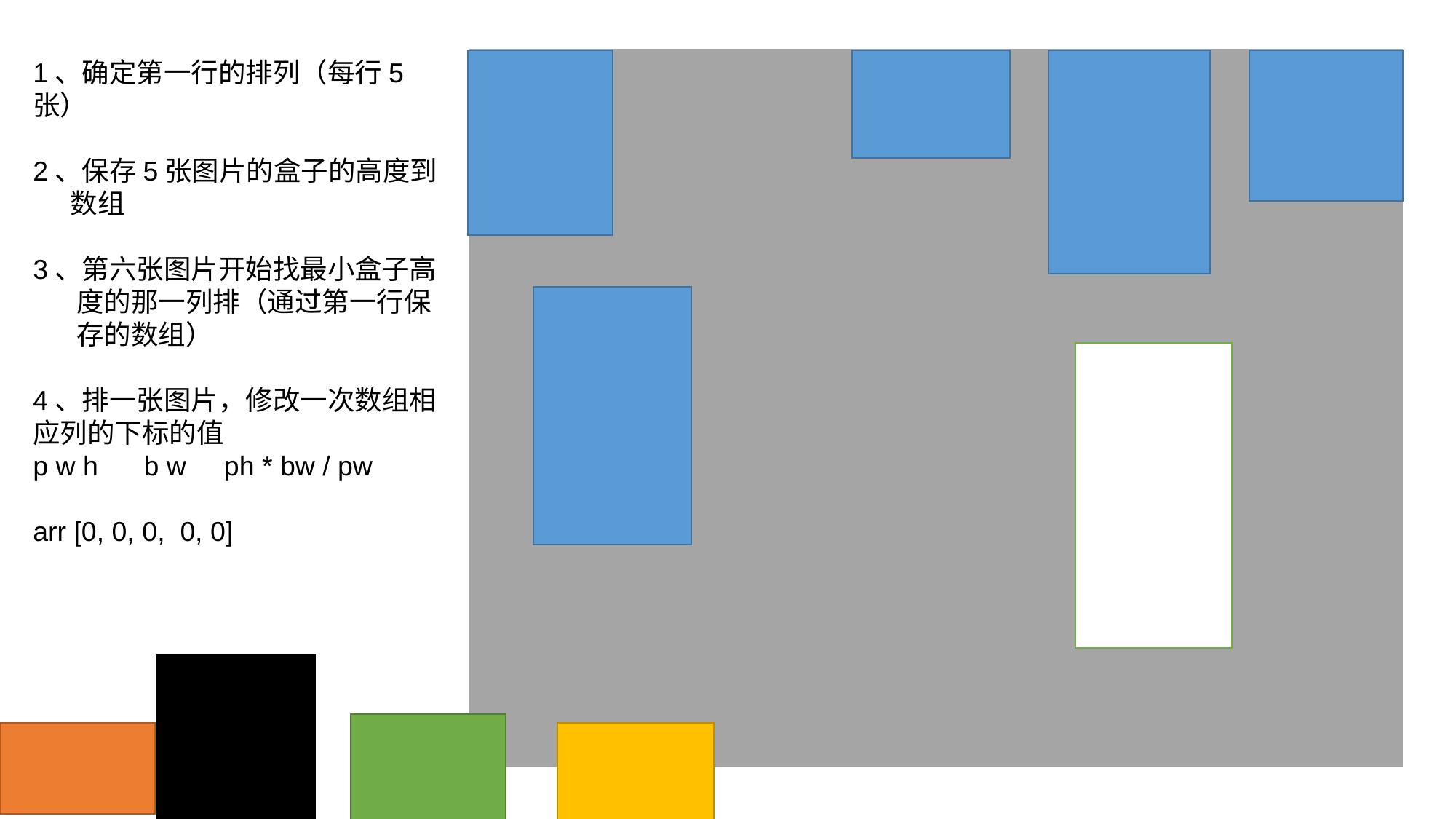

1、确定第一行的排列（每行5张）

2、保存5张图片的盒子的高度到
     数组

3、第六张图片开始找最小盒子高
      度的那一列排（通过第一行保
      存的数组）

4、排一张图片，修改一次数组相应列的下标的值
p w h      b w     ph * bw / pw

arr [0, 0, 0,  0, 0]